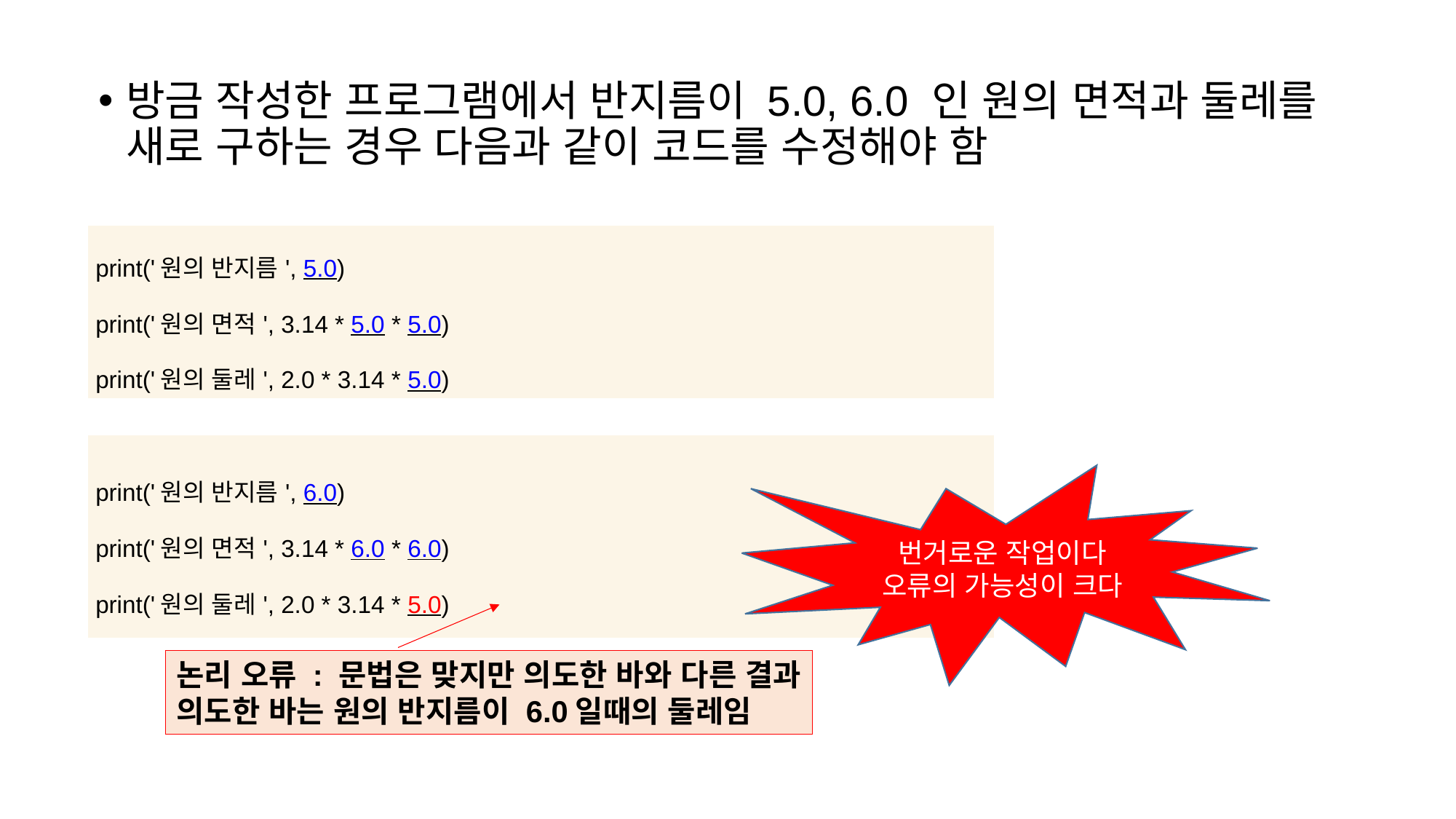

방금 작성한 프로그램에서 반지름이 5.0, 6.0 인 원의 면적과 둘레를 새로 구하는 경우 다음과 같이 코드를 수정해야 함

| print('원의 반지름', 5.0) print('원의 면적', 3.14 \* 5.0 \* 5.0) print('원의 둘레', 2.0 \* 3.14 \* 5.0) |
| --- |
| print('원의 반지름', 6.0) print('원의 면적', 3.14 \* 6.0 \* 6.0) print('원의 둘레', 2.0 \* 3.14 \* 5.0) |
| --- |
번거로운 작업이다
오류의 가능성이 크다
논리 오류 : 문법은 맞지만 의도한 바와 다른 결과
의도한 바는 원의 반지름이 6.0일때의 둘레임